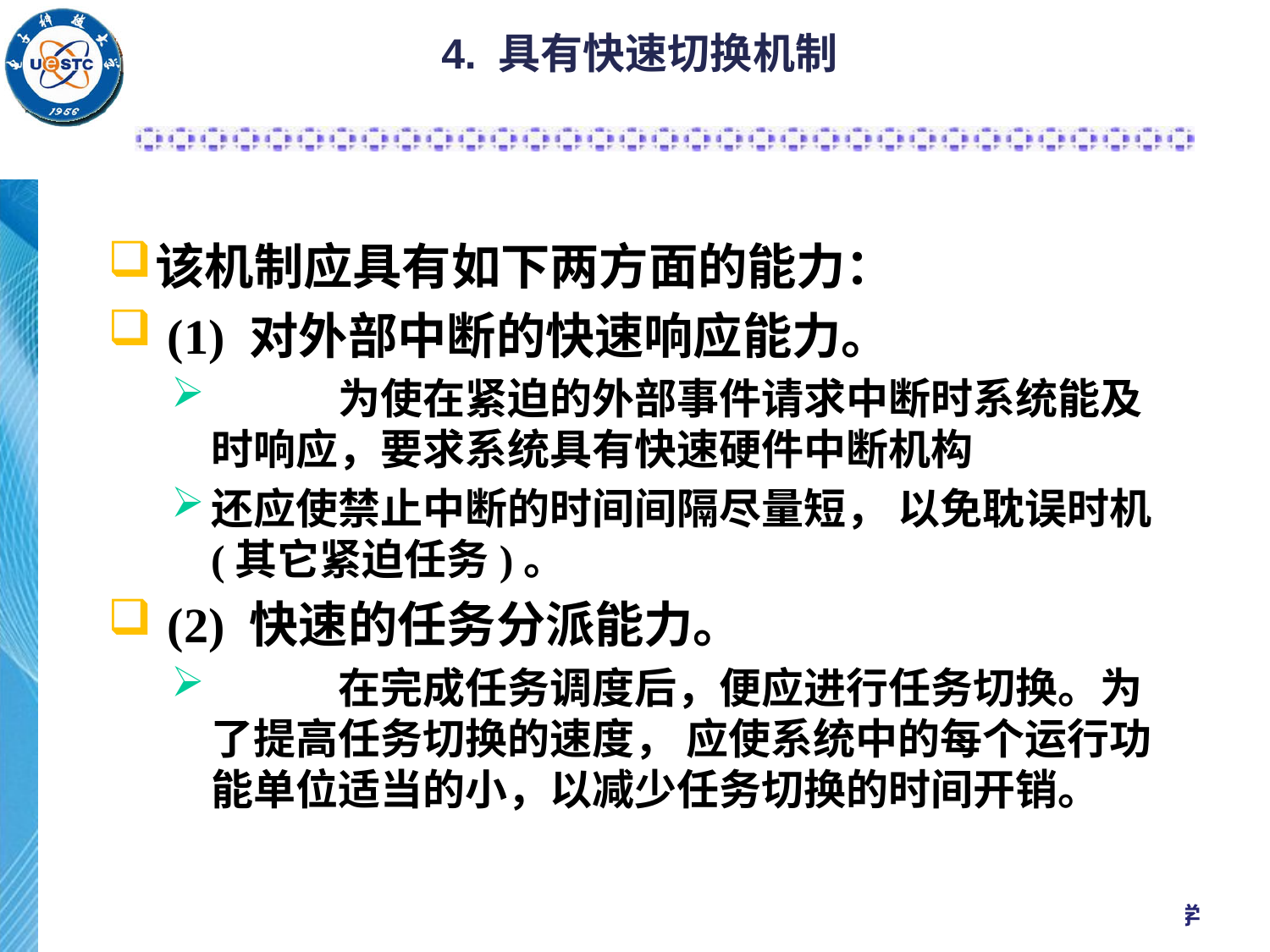

# 4. 具有快速切换机制
该机制应具有如下两方面的能力：
 (1) 对外部中断的快速响应能力。
	为使在紧迫的外部事件请求中断时系统能及时响应，要求系统具有快速硬件中断机构
还应使禁止中断的时间间隔尽量短， 以免耽误时机(其它紧迫任务)。
 (2) 快速的任务分派能力。
	在完成任务调度后，便应进行任务切换。为了提高任务切换的速度， 应使系统中的每个运行功能单位适当的小，以减少任务切换的时间开销。